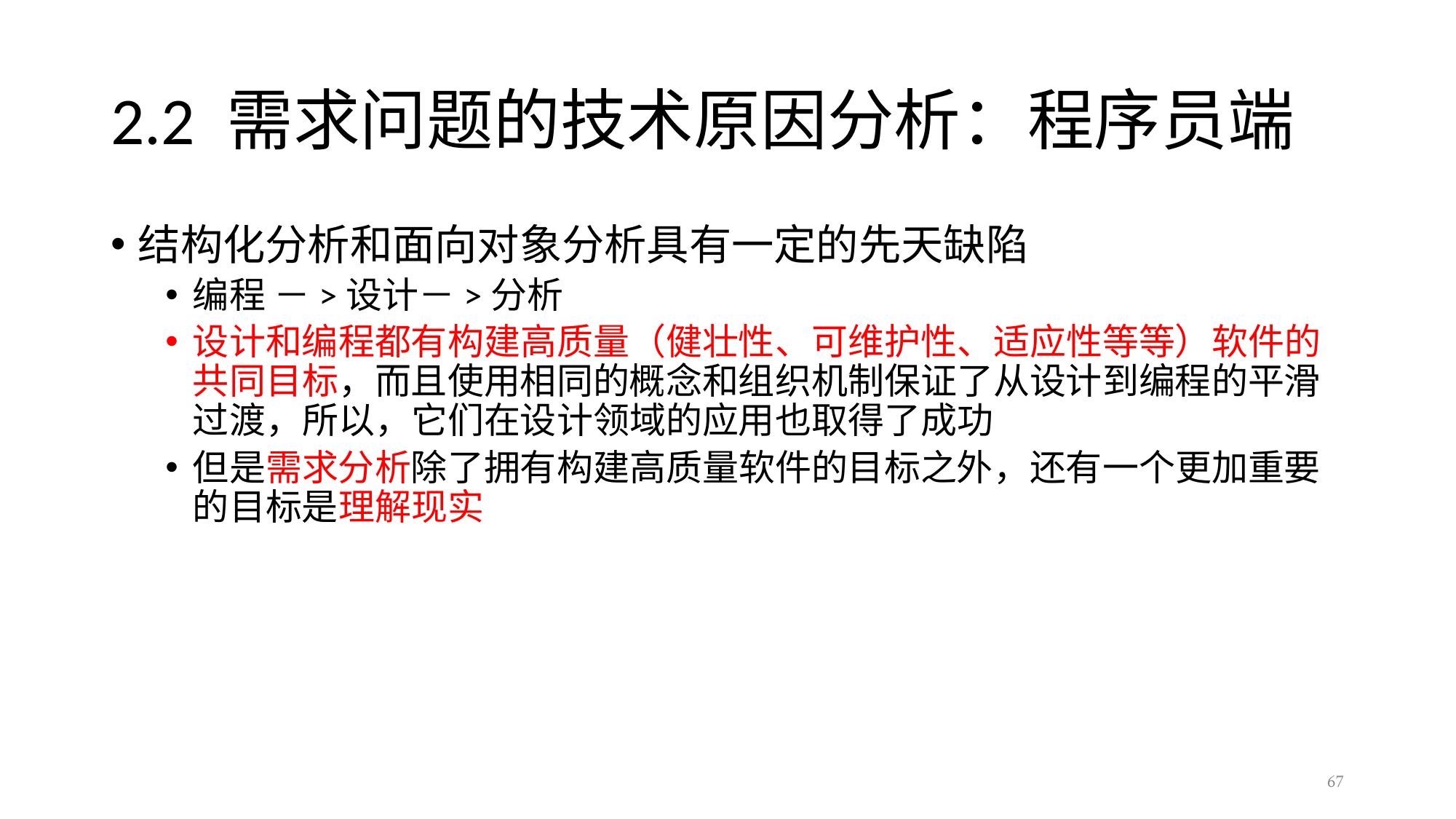

# 2.2 需求问题的技术原因分析：程序员端
结构化分析和面向对象分析具有一定的先天缺陷
编程 －>设计－>分析
设计和编程都有构建高质量（健壮性、可维护性、适应性等等）软件的共同目标，而且使用相同的概念和组织机制保证了从设计到编程的平滑过渡，所以，它们在设计领域的应用也取得了成功
但是需求分析除了拥有构建高质量软件的目标之外，还有一个更加重要的目标是理解现实
67